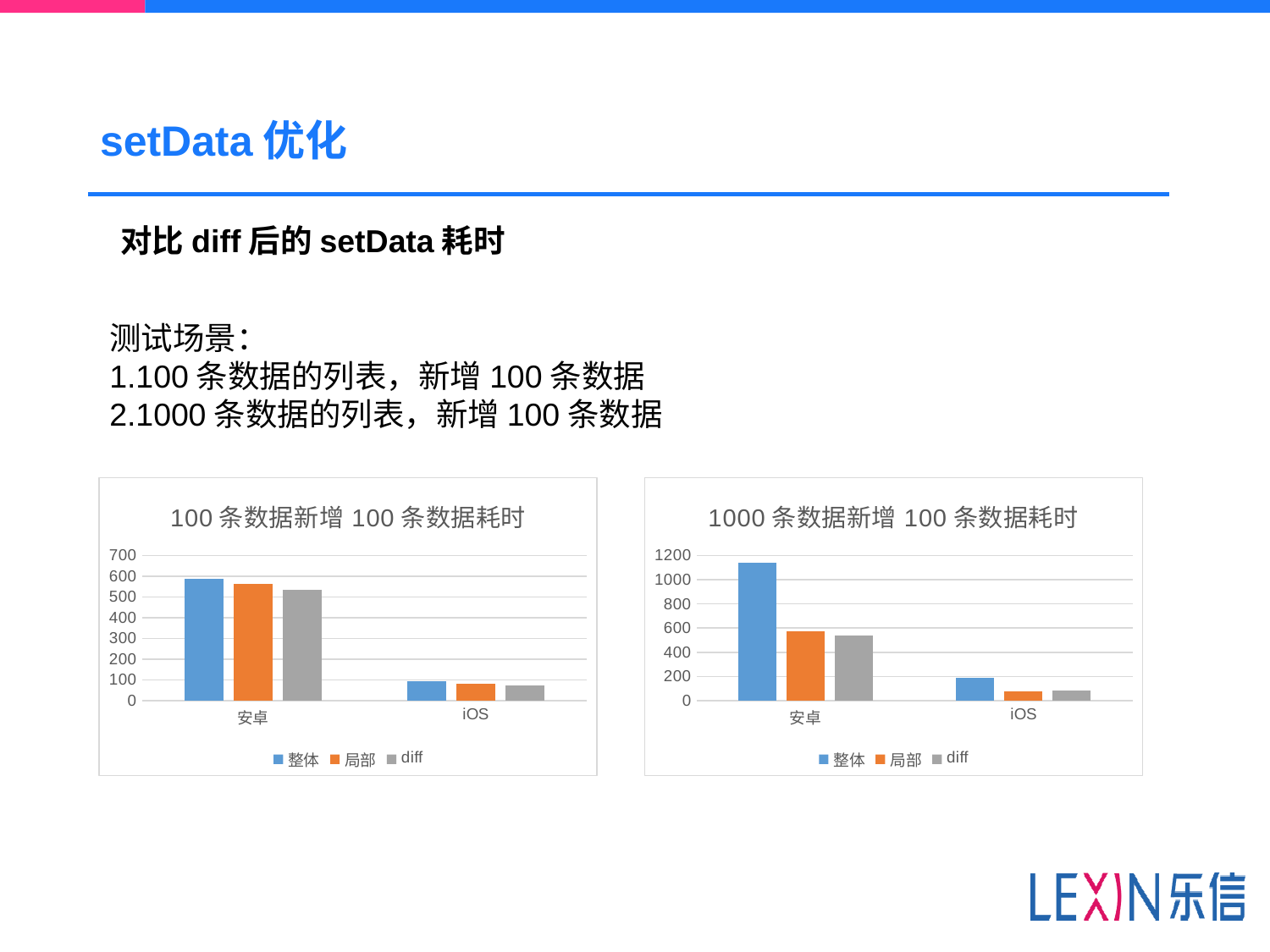

# setData优化
对比diff后的setData耗时
测试场景：
1.100条数据的列表，新增100条数据
2.1000条数据的列表，新增100条数据

### Chart: 100条数据新增100条数据耗时

| Category | 整体 | 局部 | diff |
|---|---|---|---|
| 安卓 | 588.0 | 562.0 | 534.0 |
| iOS | 93.0 | 80.0 | 74.0 |

### Chart: 1000条数据新增100条数据耗时

| Category | 整体 | 局部 | diff |
|---|---|---|---|
| 安卓 | 1141.0 | 574.0 | 541.0 |
| iOS | 185.0 | 76.0 | 84.0 |